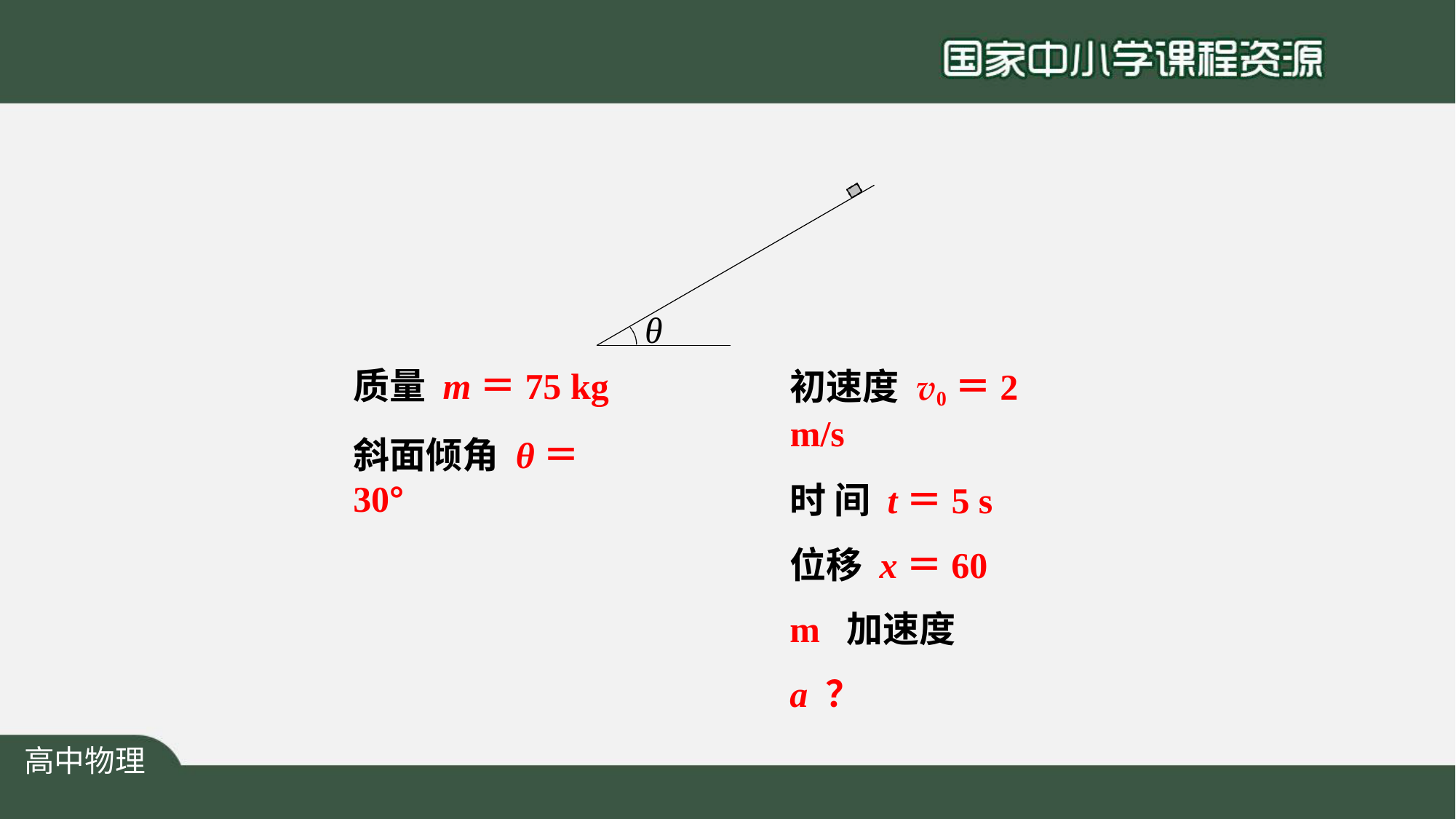

θ

质量 m＝75 kg
斜面倾角 θ＝30°
初速度 v0＝2 m/s
时 间 t＝5 s  位移 x＝60 m  加速度 a ？

高中物理